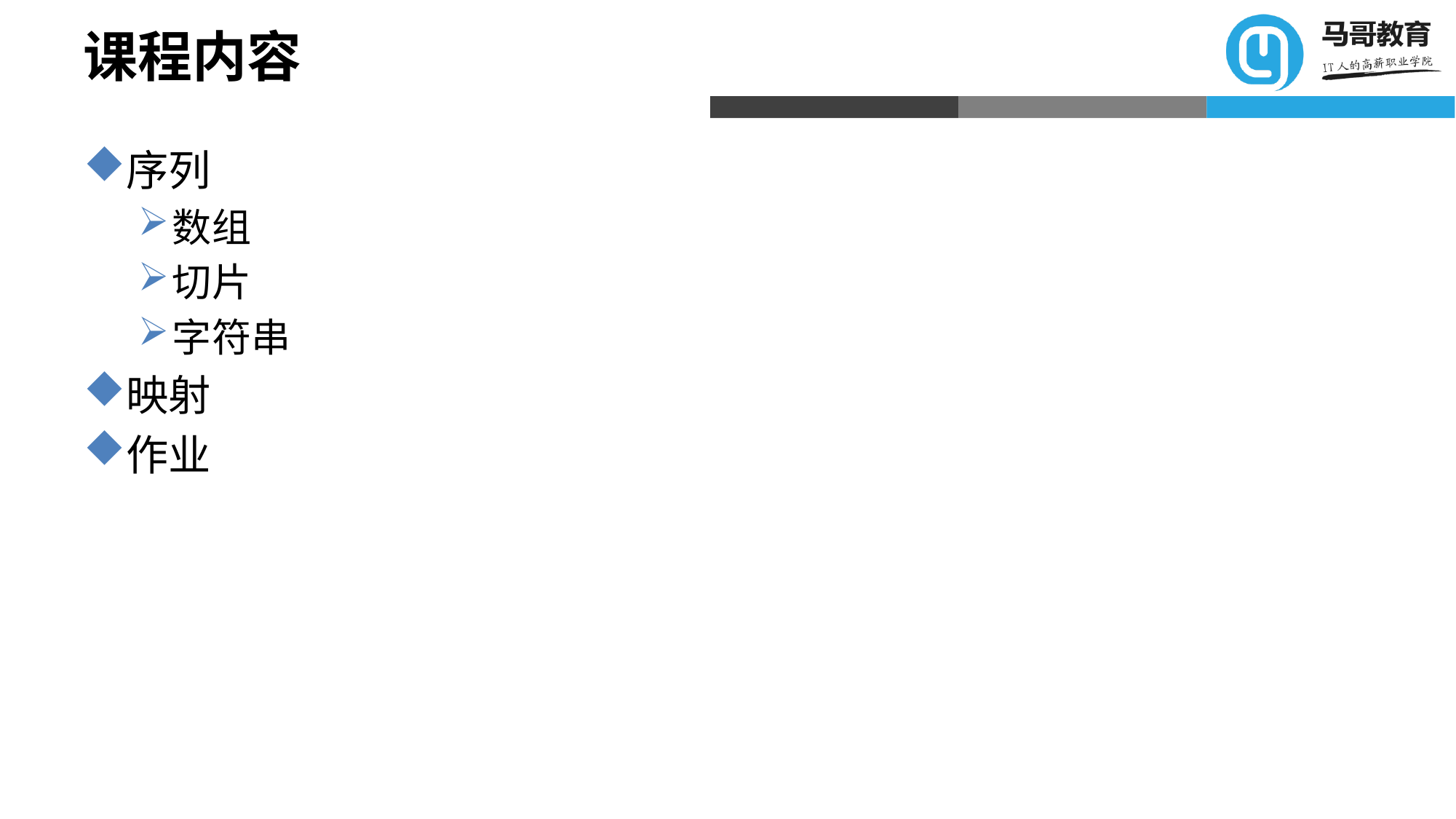

# 课程内容
序列
数组
切片
字符串
映射
作业